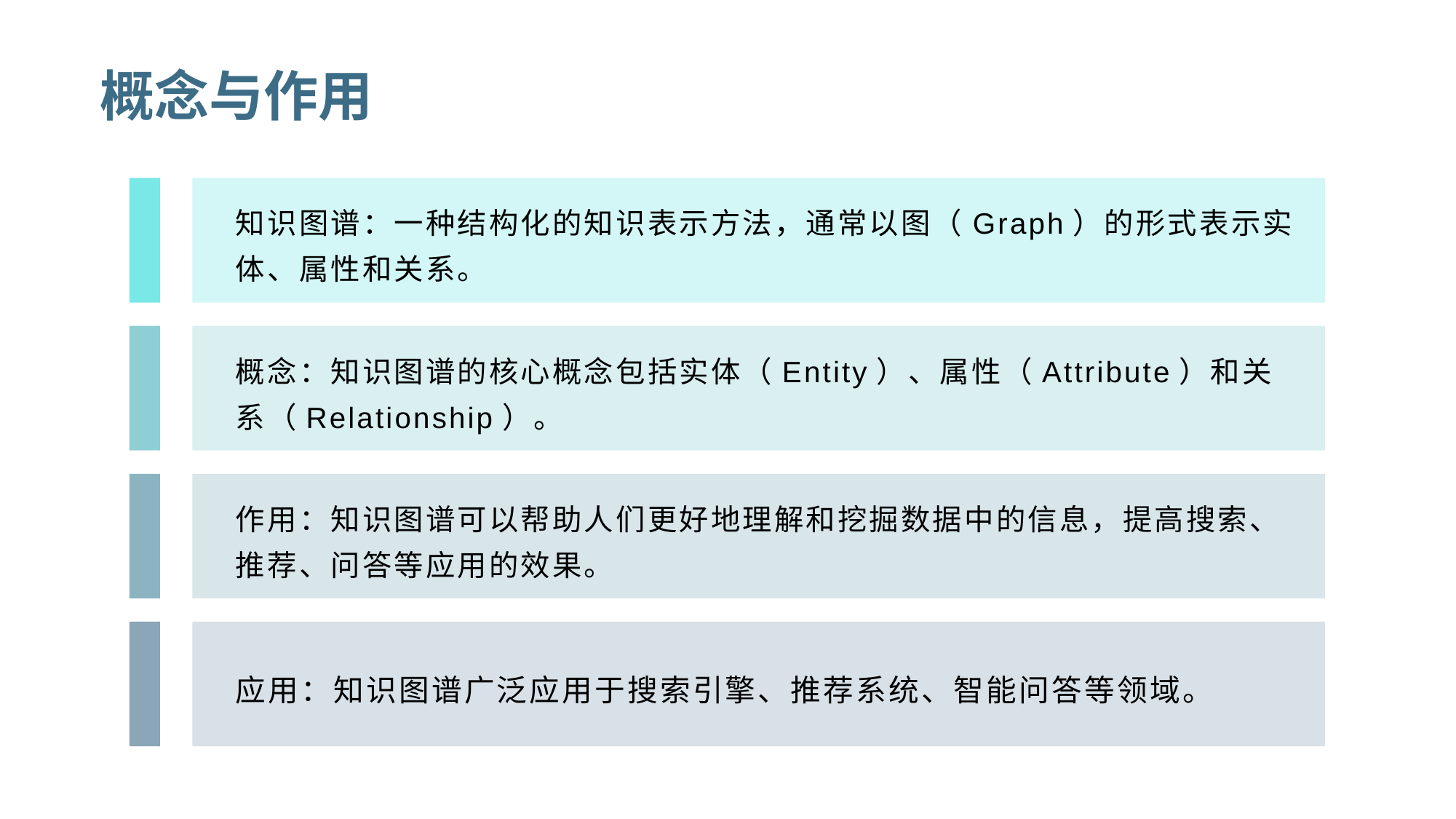

# 概念与作用

知识图谱：一种结构化的知识表示方法，通常以图（Graph）的形式表示实体、属性和关系。

概念：知识图谱的核心概念包括实体（Entity）、属性（Attribute）和关系（Relationship）。

作用：知识图谱可以帮助人们更好地理解和挖掘数据中的信息，提高搜索、推荐、问答等应用的效果。

应用：知识图谱广泛应用于搜索引擎、推荐系统、智能问答等领域。